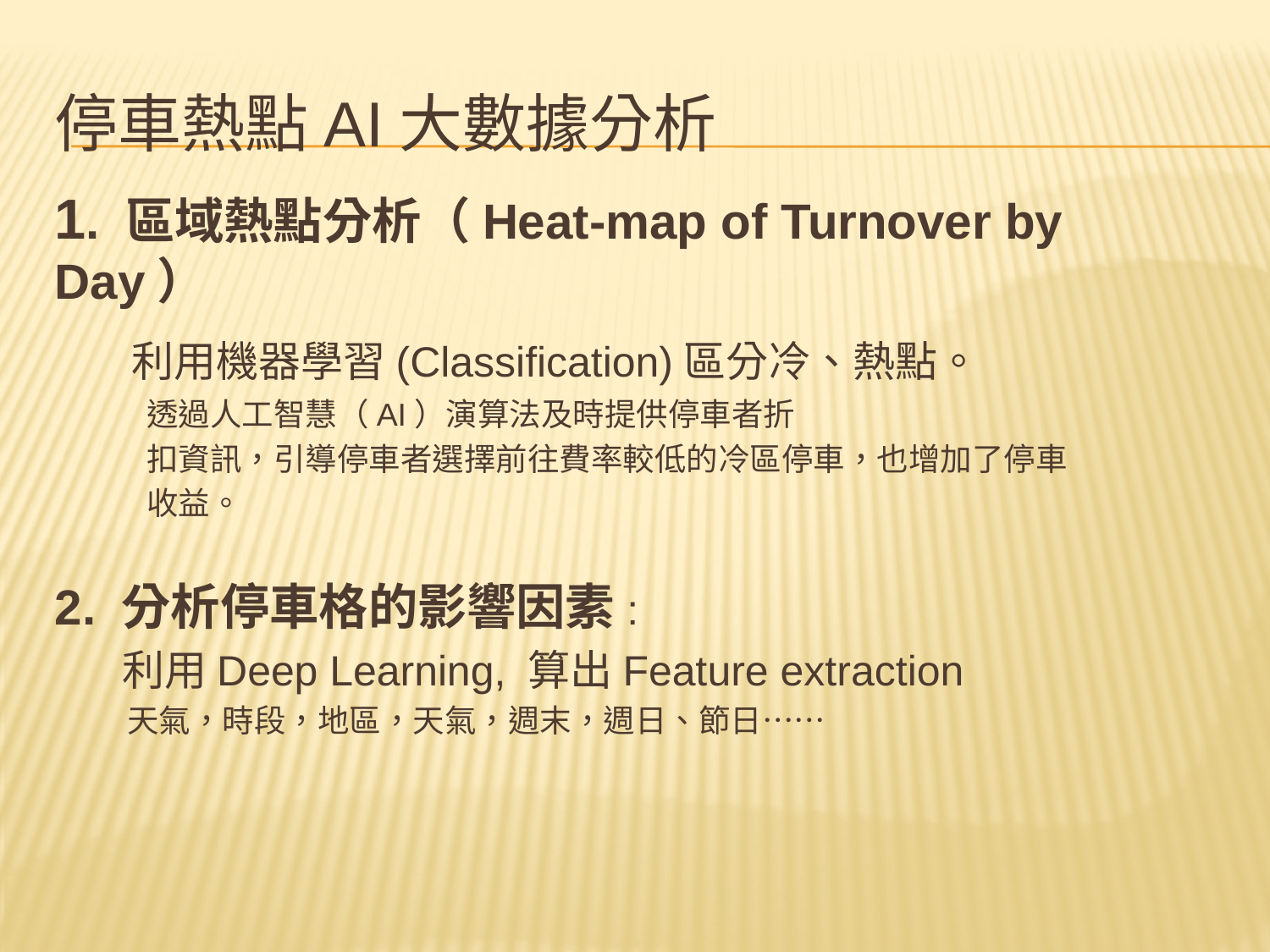

# 停車熱點AI大數據分析
1. 區域熱點分析（Heat-map of Turnover by Day）
     利用機器學習(Classification)區分冷、熱點。
    透過人工智慧（AI）演算法及時提供停車者折
    扣資訊，引導停車者選擇前往費率較低的冷區停車，也增加了停車
    收益。

2. 分析停車格的影響因素:
      利用Deep Learning, 算出Feature extraction
         天氣，時段，地區，天氣，週末，週日、節日……